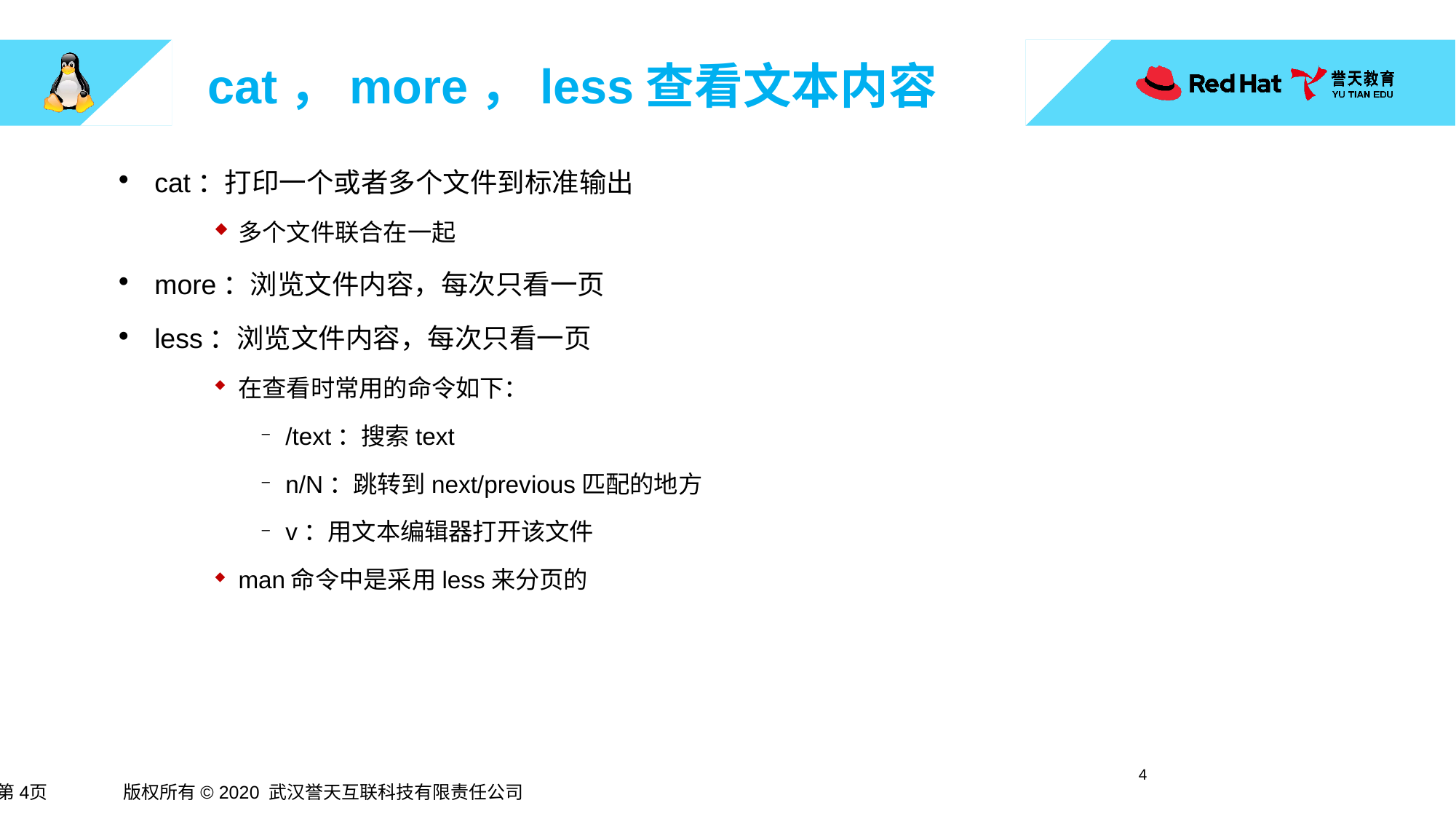

# cat，more，less查看文本内容
cat：打印一个或者多个文件到标准输出
多个文件联合在一起
more：浏览文件内容，每次只看一页
less：浏览文件内容，每次只看一页
在查看时常用的命令如下：
/text：搜索text
n/N：跳转到next/previous匹配的地方
v：用文本编辑器打开该文件
man命令中是采用less来分页的
4